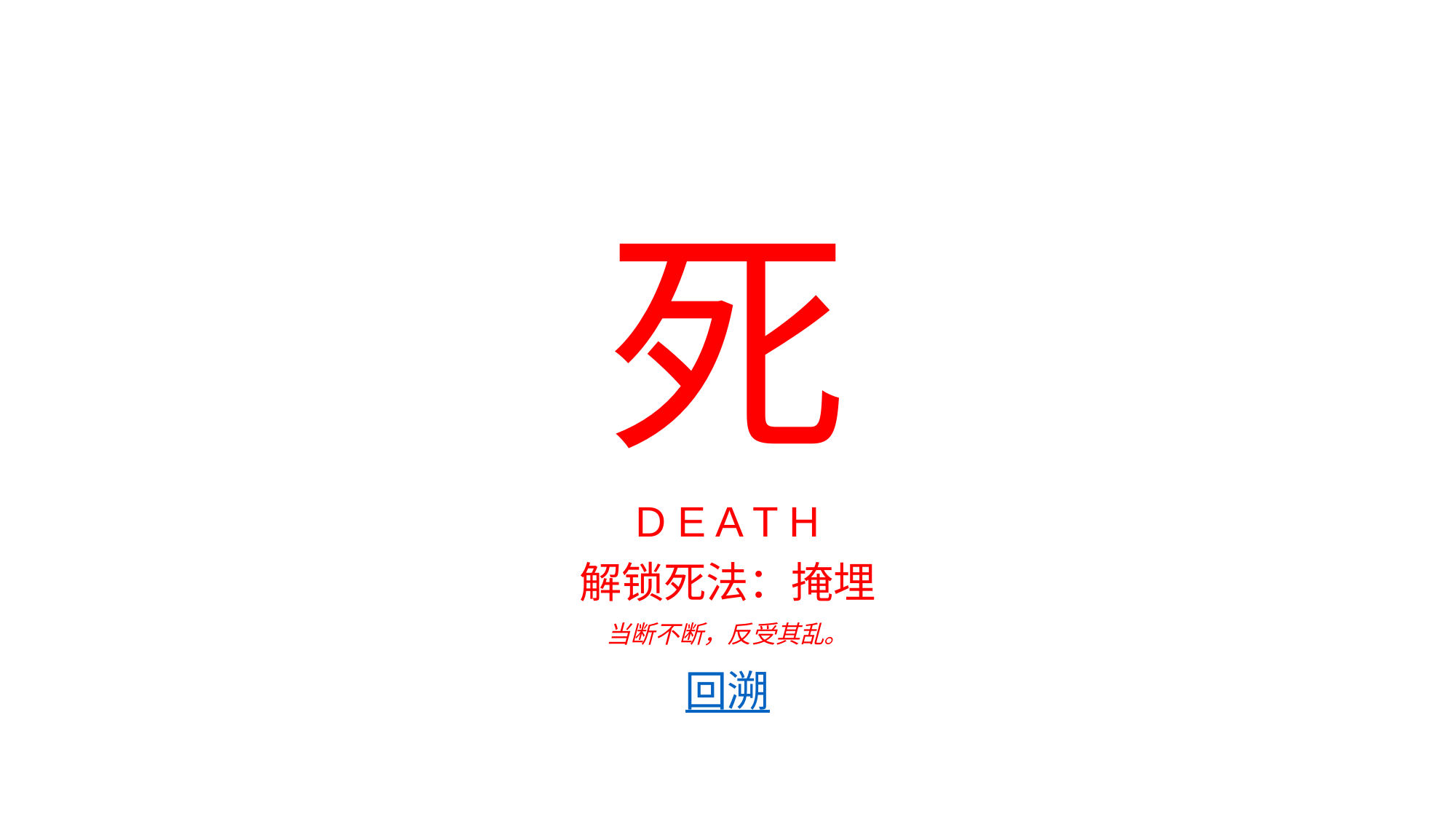

死
D E A T H
解锁死法：掩埋
当断不断，反受其乱。
回溯